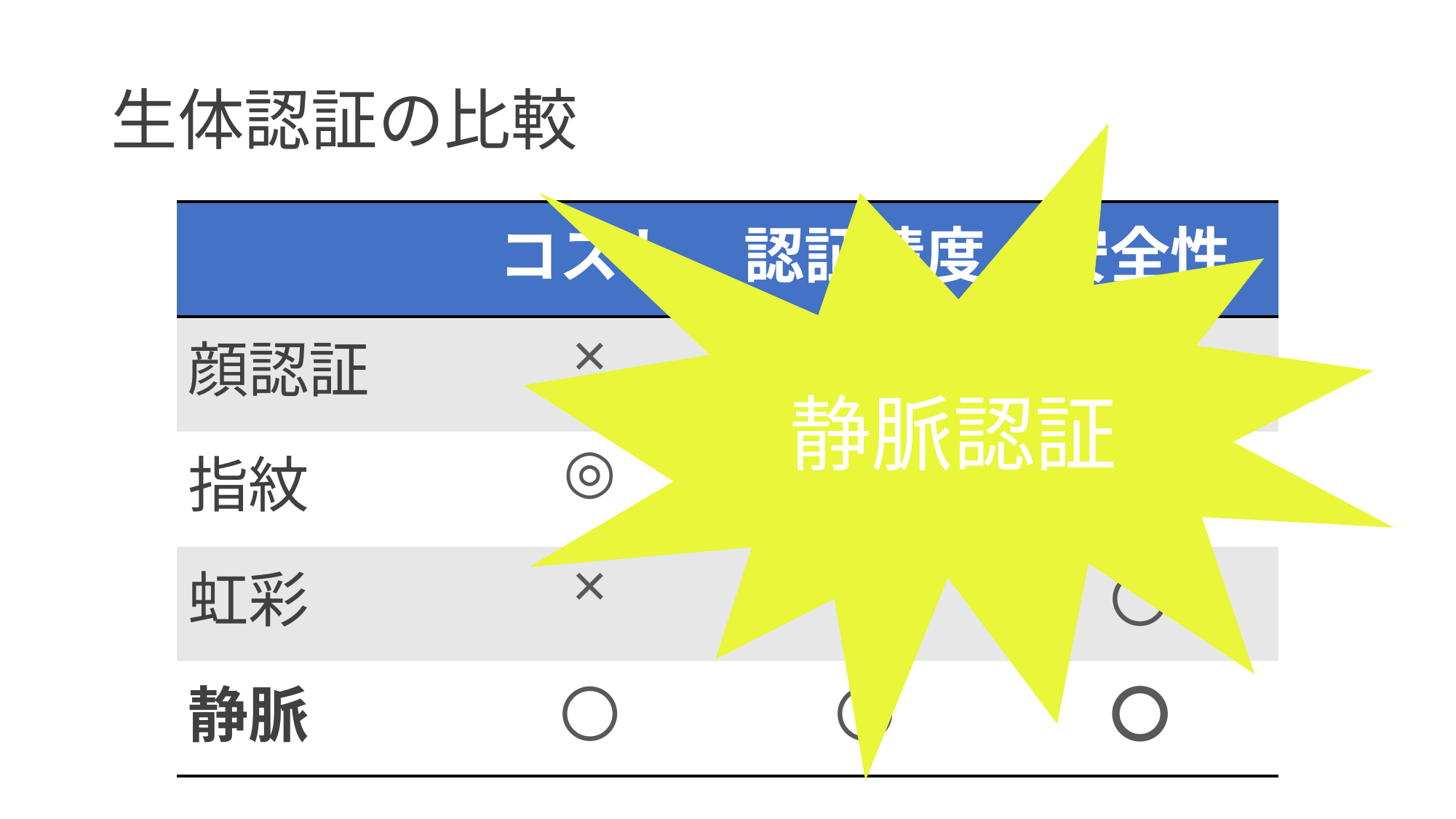

# 生体認証の比較
静脈認証
|  | コスト | 認証精度 | 安全性 |
| --- | --- | --- | --- |
| 顔認証 | × | △ | △ |
| 指紋 | ◎ | △ | △ |
| 虹彩 | × | 〇 | 〇 |
| 静脈 | 〇 | 〇 | 〇 |